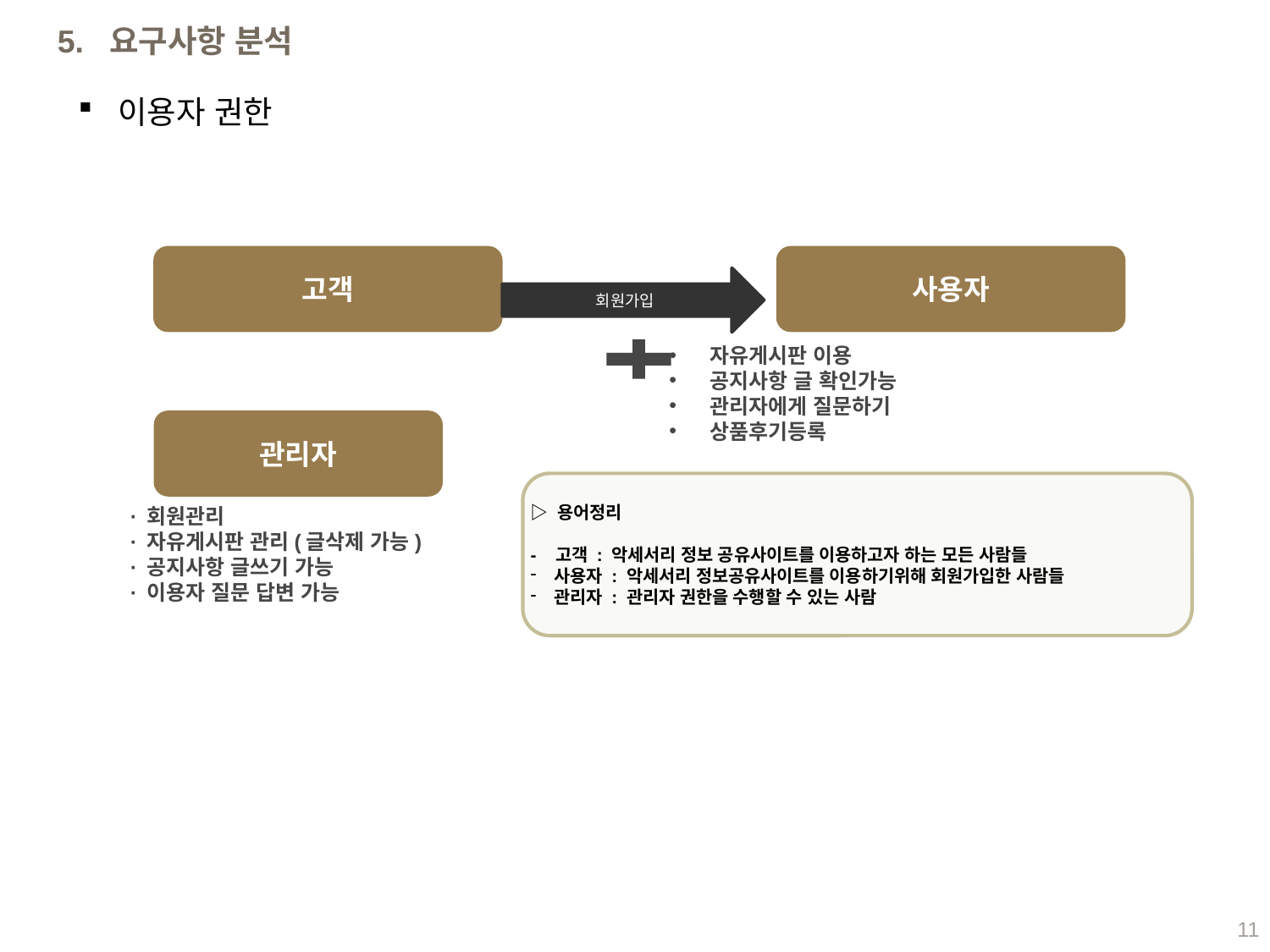

5.  요구사항 분석
이용자 권한
고객
사용자
회원가입

 자유게시판 이용
 공지사항 글 확인가능
 관리자에게 질문하기
 상품후기등록

관리자
∙ 회원관리
∙ 자유게시판 관리(글삭제 가능)
∙ 공지사항 글쓰기 가능
∙ 이용자 질문 답변 가능
▷ 용어정리

-   고객 : 악세서리 정보 공유사이트를 이용하고자 하는 모든 사람들
사용자 : 악세서리 정보공유사이트를 이용하기위해 회원가입한 사람들
관리자 : 관리자 권한을 수행할 수 있는 사람
11